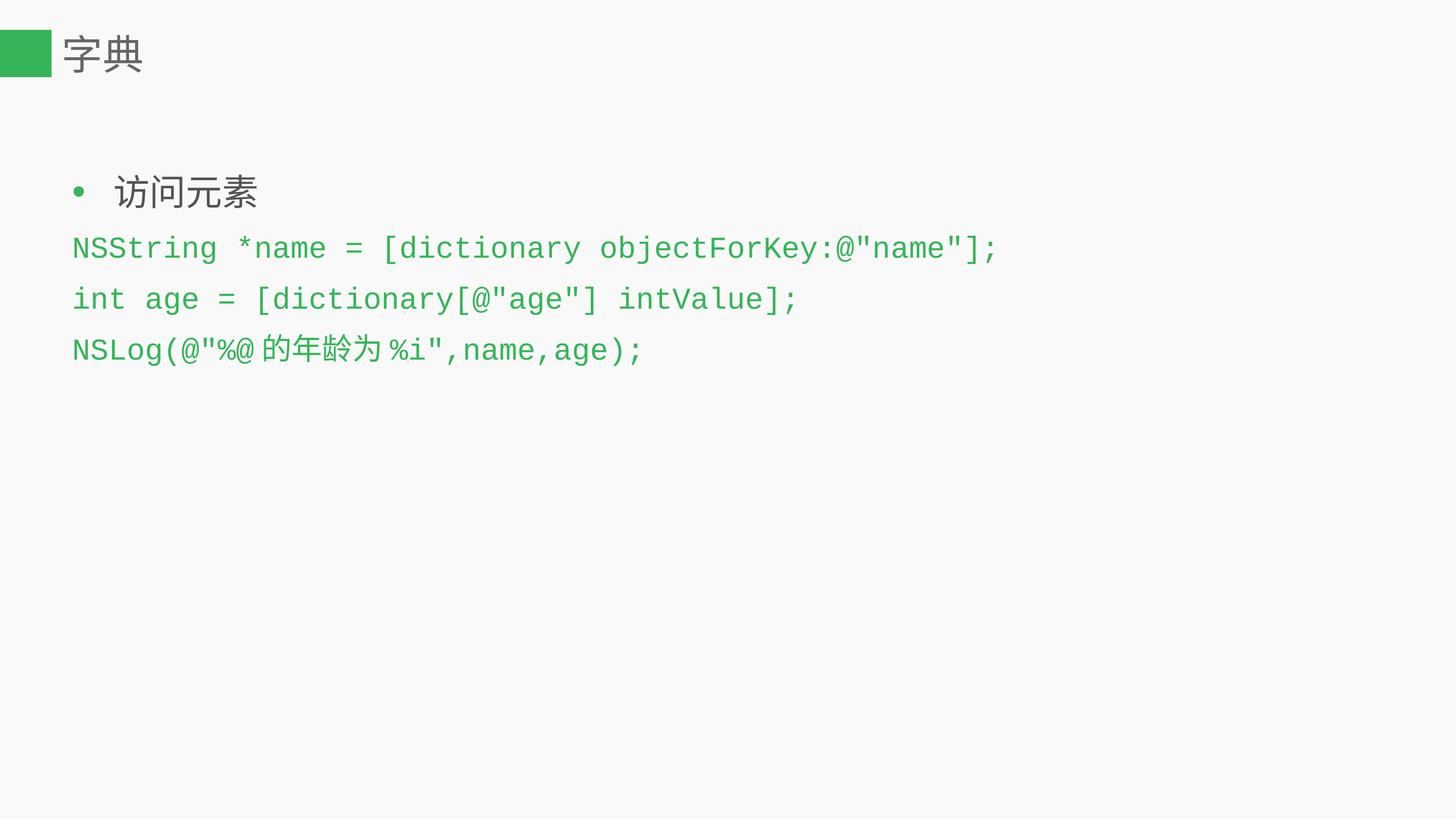

# 字典
访问元素
NSString *name = [dictionary objectForKey:@"name"];
int age = [dictionary[@"age"] intValue];
NSLog(@"%@的年龄为%i",name,age);